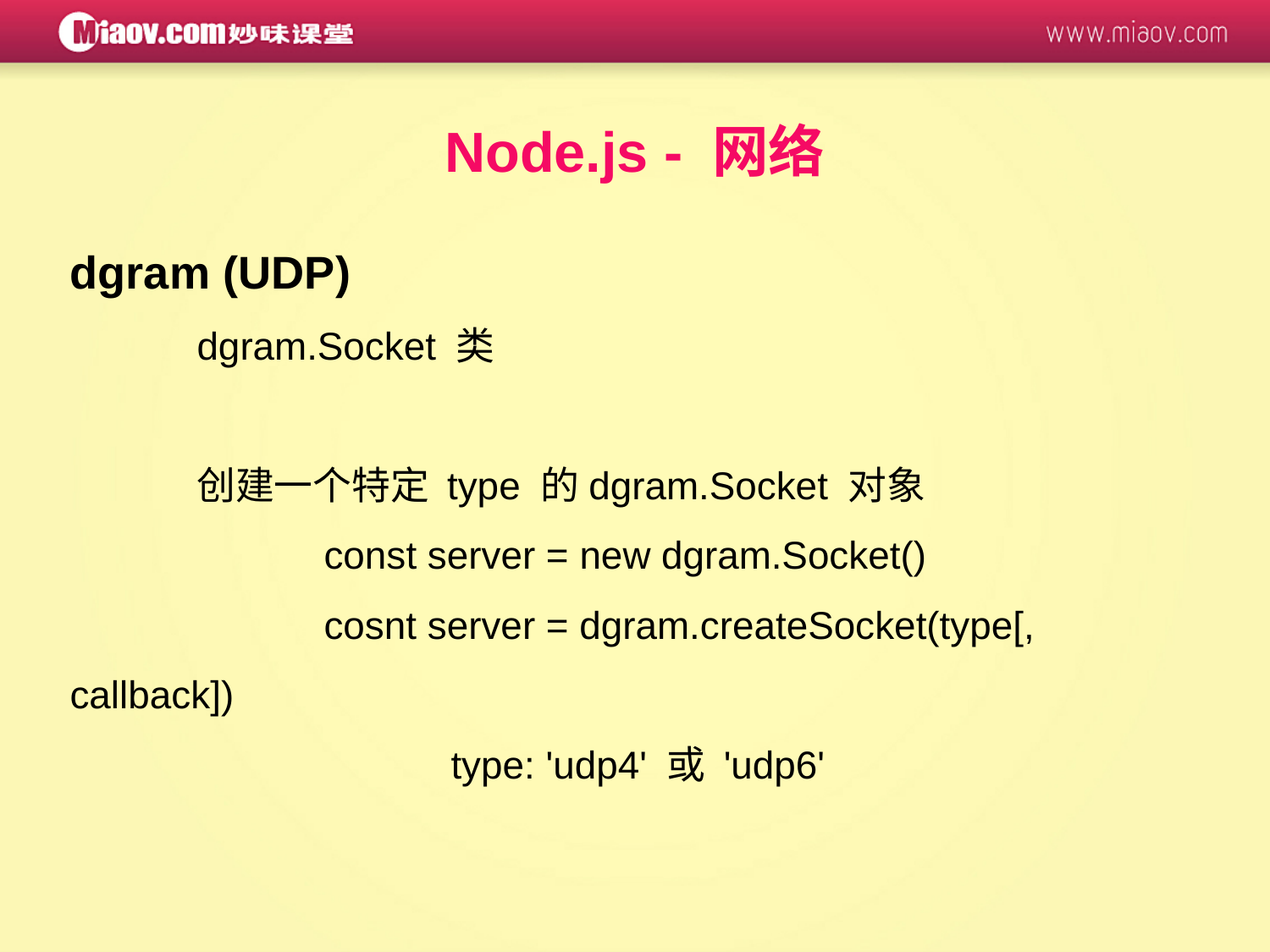

Node.js - 网络
dgram (UDP)
	dgram.Socket 类

	创建一个特定 type 的dgram.Socket 对象
		const server = new dgram.Socket()
		cosnt server = dgram.createSocket(type[, callback])
			type: 'udp4' 或 'udp6'